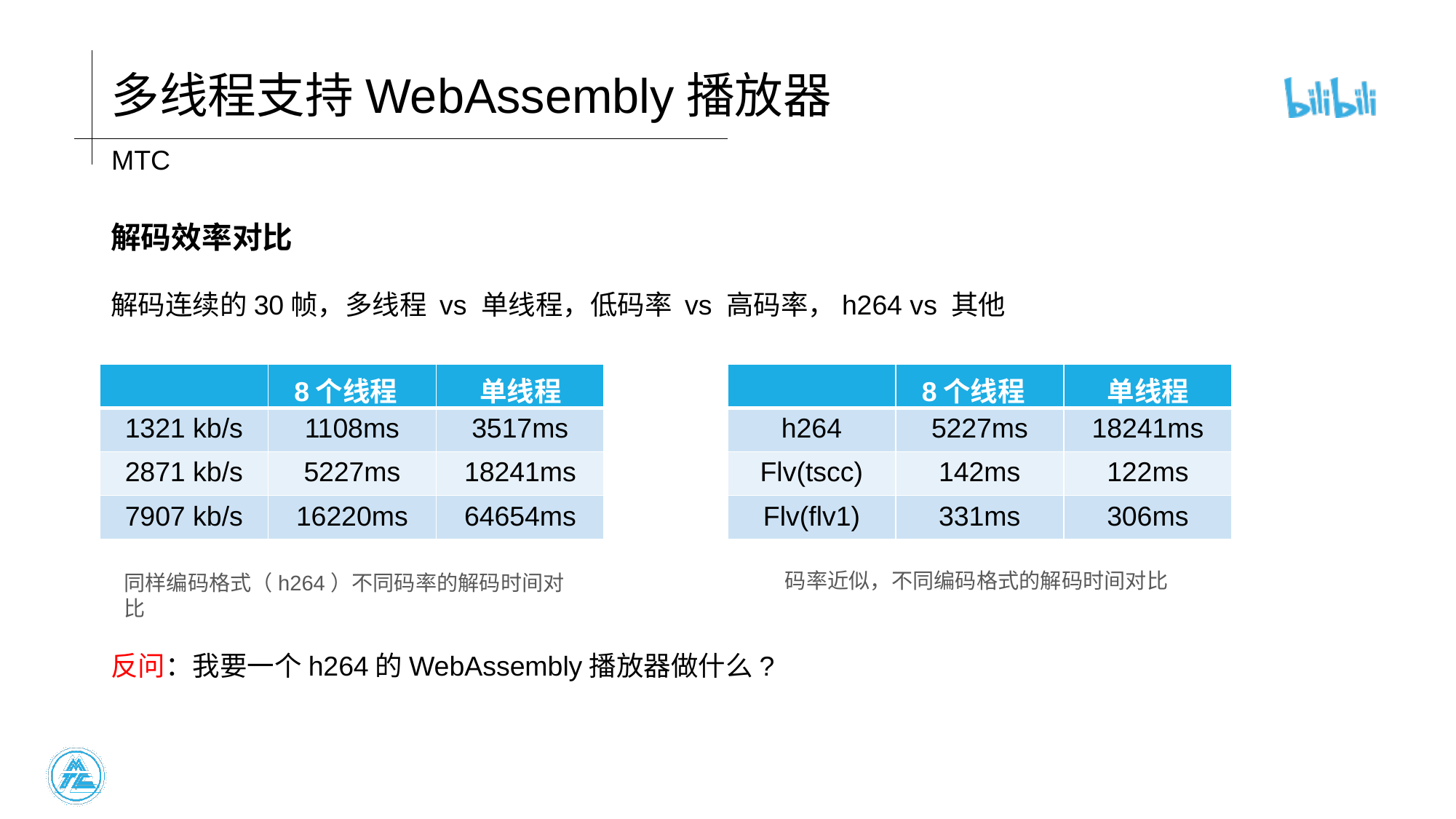

# 多线程支持WebAssembly播放器
解码效率对比

解码连续的30帧，多线程 vs 单线程，低码率 vs 高码率，h264 vs 其他
|  | 8个线程 | 单线程 |
| --- | --- | --- |
| 1321 kb/s | 1108ms | 3517ms |
| 2871 kb/s | 5227ms | 18241ms |
| 7907 kb/s | 16220ms | 64654ms |
|  | 8个线程 | 单线程 |
| --- | --- | --- |
| h264 | 5227ms | 18241ms |
| Flv(tscc) | 142ms | 122ms |
| Flv(flv1) | 331ms | 306ms |
码率近似，不同编码格式的解码时间对比
同样编码格式（h264）不同码率的解码时间对比
反问：我要一个h264的WebAssembly播放器做什么?